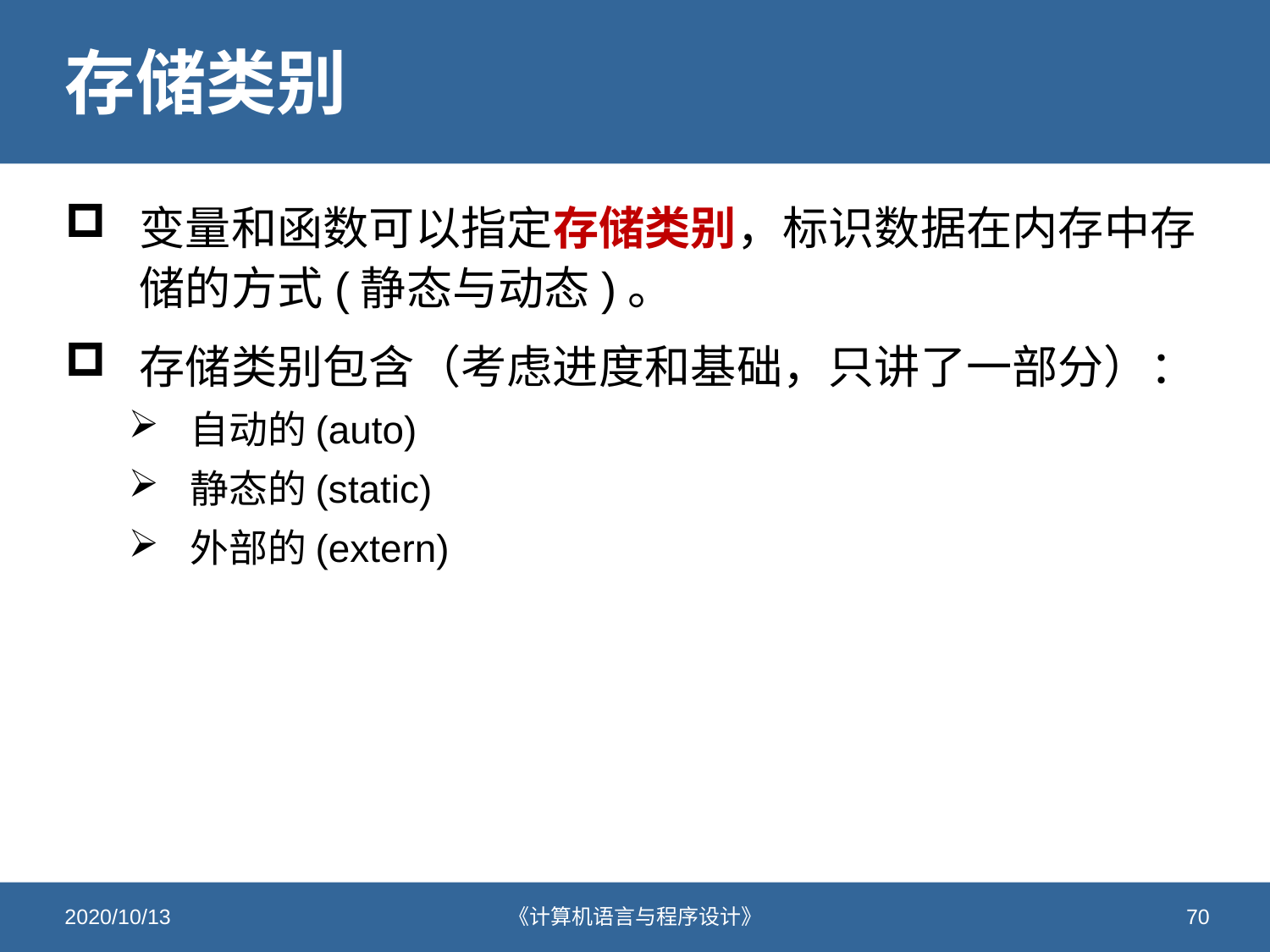

# 存储类别
变量和函数可以指定存储类别，标识数据在内存中存储的方式(静态与动态)。
存储类别包含（考虑进度和基础，只讲了一部分）：
自动的(auto)
静态的(static)
外部的(extern)
2020/10/13
《计算机语言与程序设计》
70